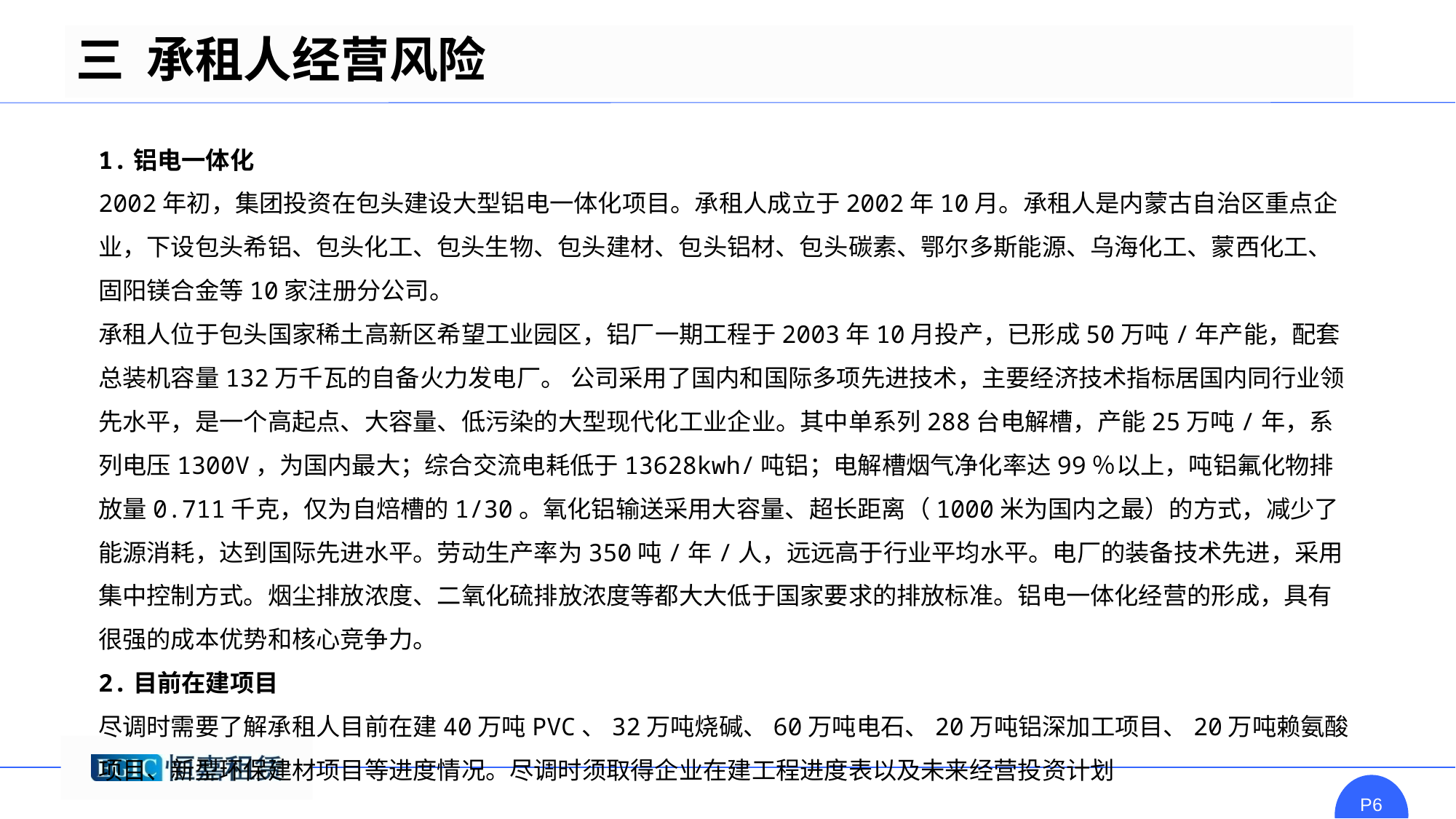

三  承租人经营风险
1.铝电一体化
2002年初，集团投资在包头建设大型铝电一体化项目。承租人成立于2002年10月。承租人是内蒙古自治区重点企业，下设包头希铝、包头化工、包头生物、包头建材、包头铝材、包头碳素、鄂尔多斯能源、乌海化工、蒙西化工、固阳镁合金等10家注册分公司。
承租人位于包头国家稀土高新区希望工业园区，铝厂一期工程于2003年10月投产，已形成50万吨/年产能，配套总装机容量132万千瓦的自备火力发电厂。 公司采用了国内和国际多项先进技术，主要经济技术指标居国内同行业领先水平，是一个高起点、大容量、低污染的大型现代化工业企业。其中单系列288台电解槽，产能25万吨/年，系列电压1300V，为国内最大；综合交流电耗低于13628kwh/吨铝；电解槽烟气净化率达99％以上，吨铝氟化物排放量0.711千克，仅为自焙槽的1/30。氧化铝输送采用大容量、超长距离（1000米为国内之最）的方式，减少了能源消耗，达到国际先进水平。劳动生产率为350吨/年/人，远远高于行业平均水平。电厂的装备技术先进，采用集中控制方式。烟尘排放浓度、二氧化硫排放浓度等都大大低于国家要求的排放标准。铝电一体化经营的形成，具有很强的成本优势和核心竞争力。
2.目前在建项目
尽调时需要了解承租人目前在建40万吨PVC、32万吨烧碱、60万吨电石、20万吨铝深加工项目、20万吨赖氨酸项目、新型环保建材项目等进度情况。尽调时须取得企业在建工程进度表以及未来经营投资计划